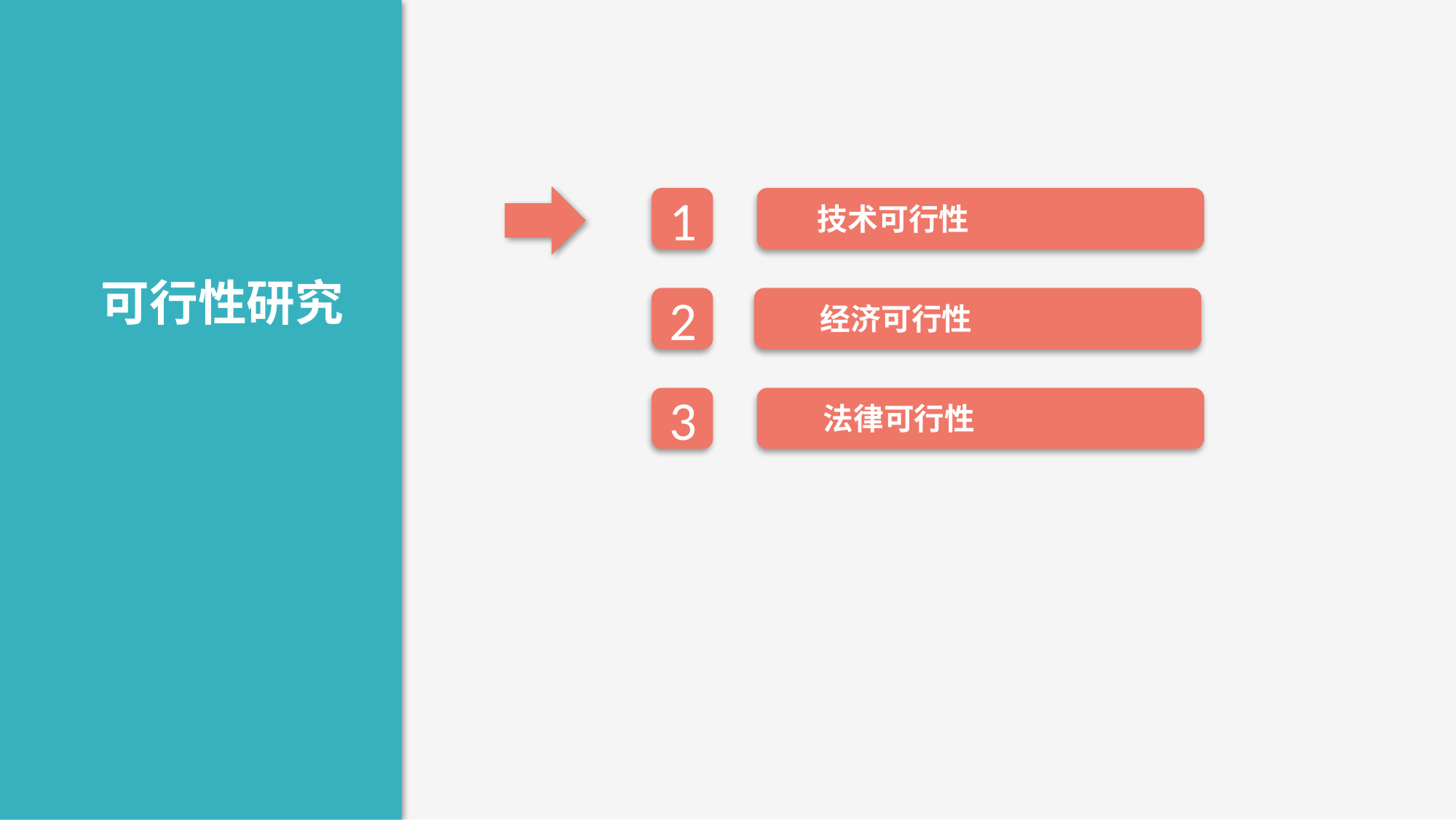

1

技术可行性
可行性研究
2

经济可行性
3

法律可行性